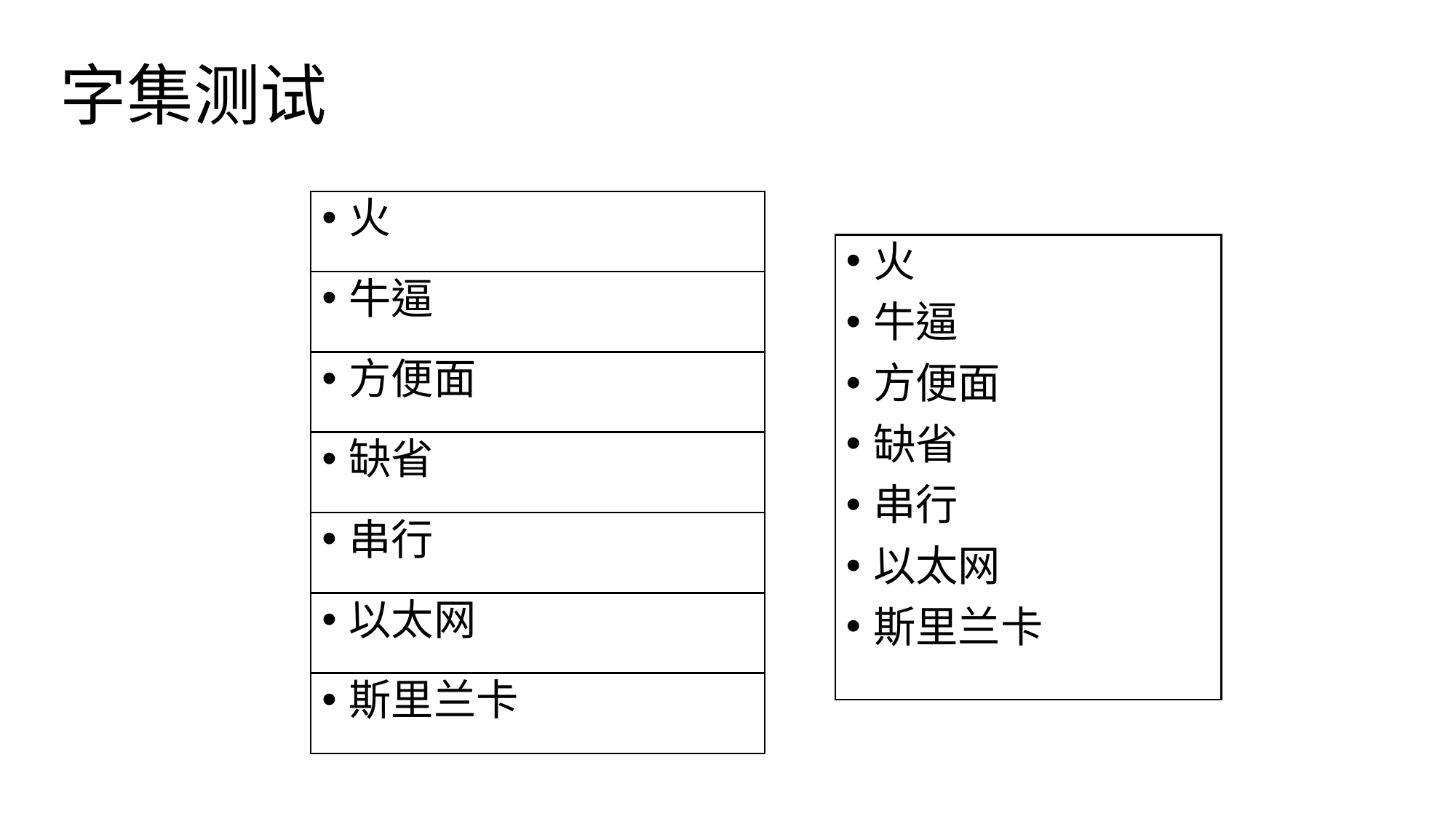

# 字集测试
火
火
牛逼
方便面
缺省
串行
以太网
斯里兰卡

牛逼
方便面
缺省
串行

以太网
斯里兰卡